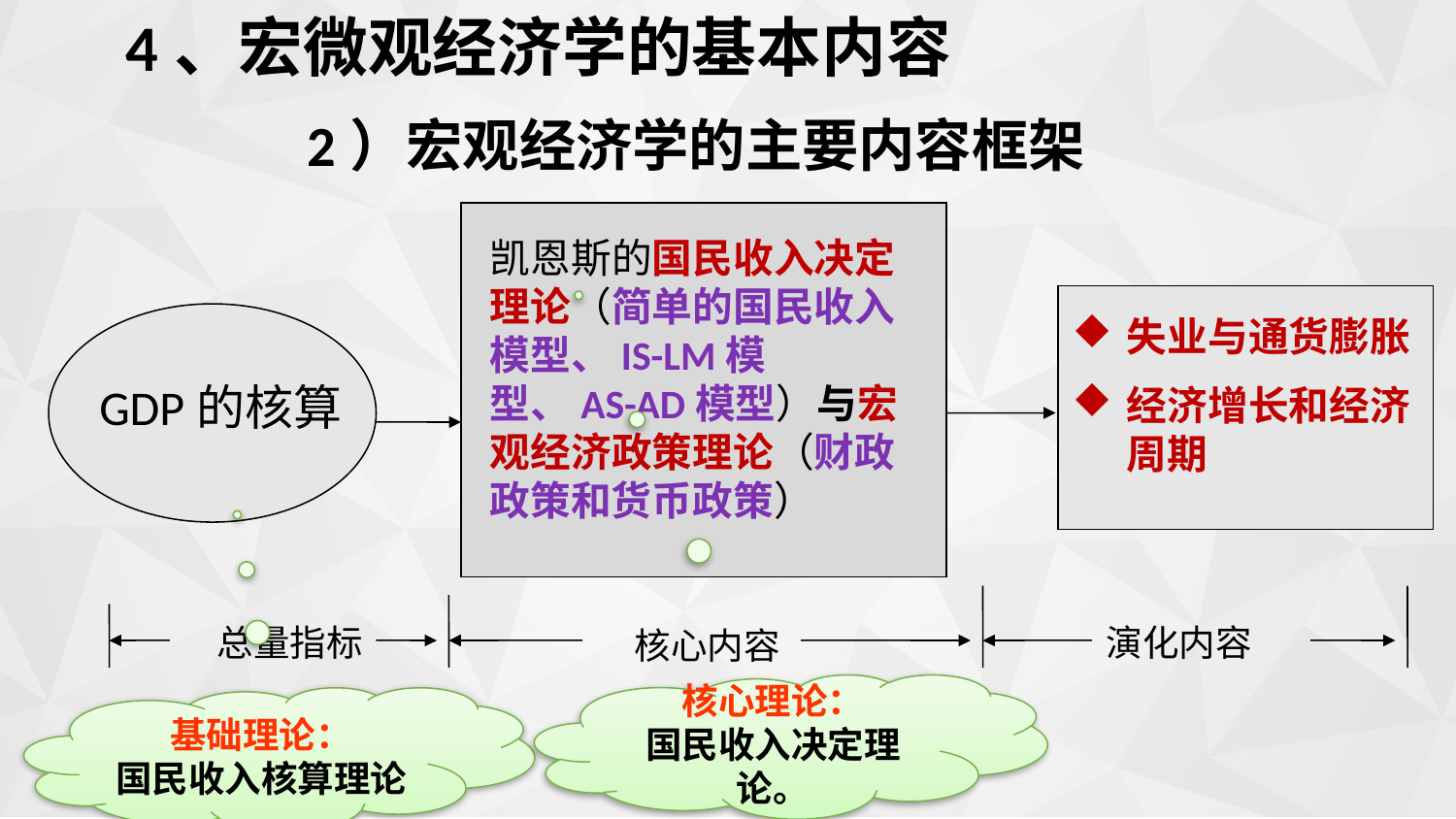

4、宏微观经济学的基本内容
# 2）宏观经济学的主要内容框架

凯恩斯的国民收入决定理论（简单的国民收入模型、IS-LM模型、AS-AD模型）与宏观经济政策理论（财政政策和货币政策）

失业与通货膨胀
经济增长和经济周期
GDP的核算

   总量指标
演化内容
      核心内容

核心理论：
国民收入决定理论。
基础理论：
国民收入核算理论
22